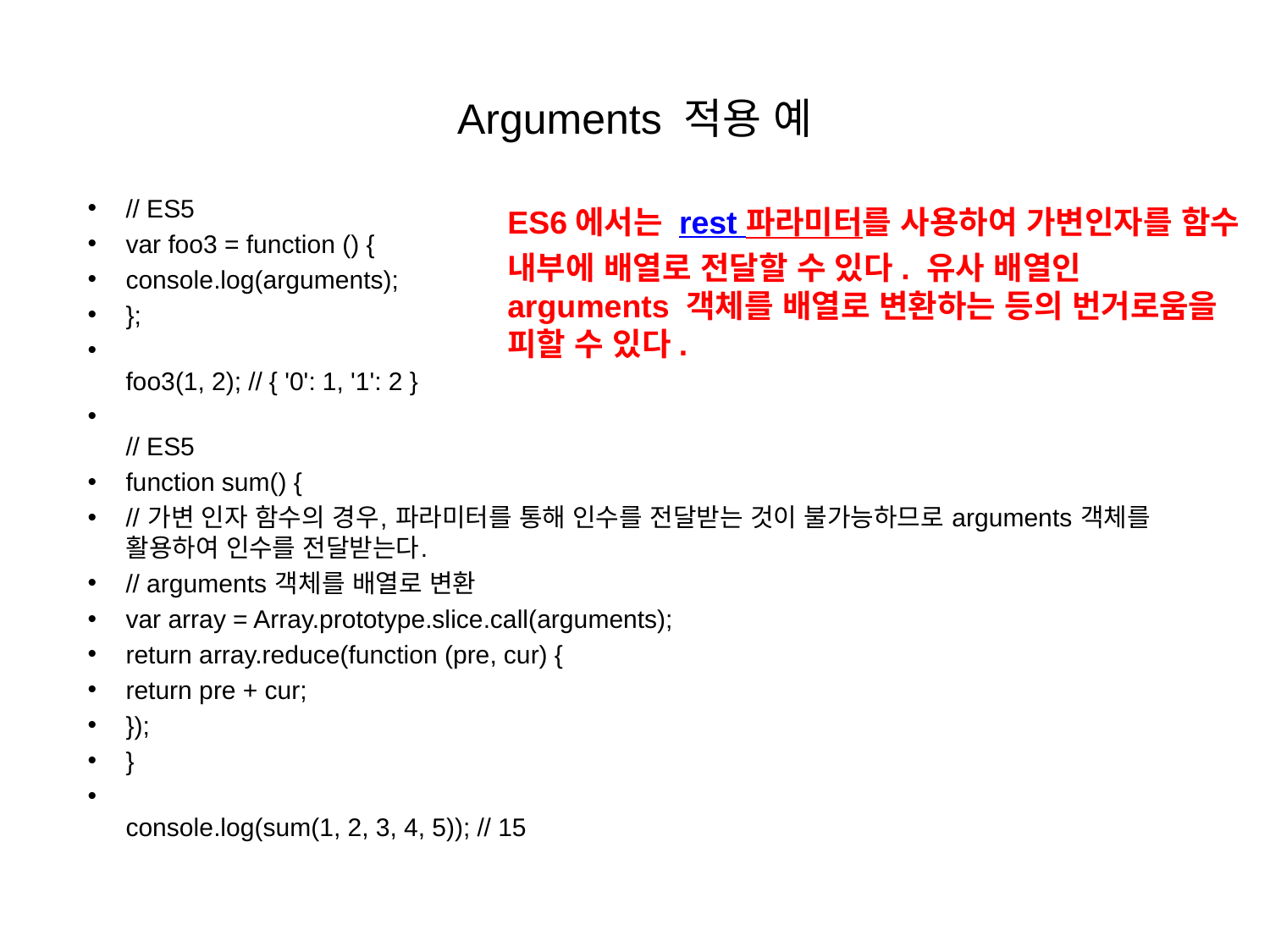

# Arguments 적용 예
// ES5
var foo3 = function () {
console.log(arguments);
};
foo3(1, 2); // { '0': 1, '1': 2 }
// ES5
function sum() {
// 가변 인자 함수의 경우, 파라미터를 통해 인수를 전달받는 것이 불가능하므로 arguments 객체를 활용하여 인수를 전달받는다.
// arguments 객체를 배열로 변환
var array = Array.prototype.slice.call(arguments);
return array.reduce(function (pre, cur) {
return pre + cur;
});
}
console.log(sum(1, 2, 3, 4, 5)); // 15

ES6에서는 rest 파라미터를 사용하여 가변인자를 함수 내부에 배열로 전달할 수 있다. 유사 배열인 arguments 객체를 배열로 변환하는 등의 번거로움을 피할 수 있다.